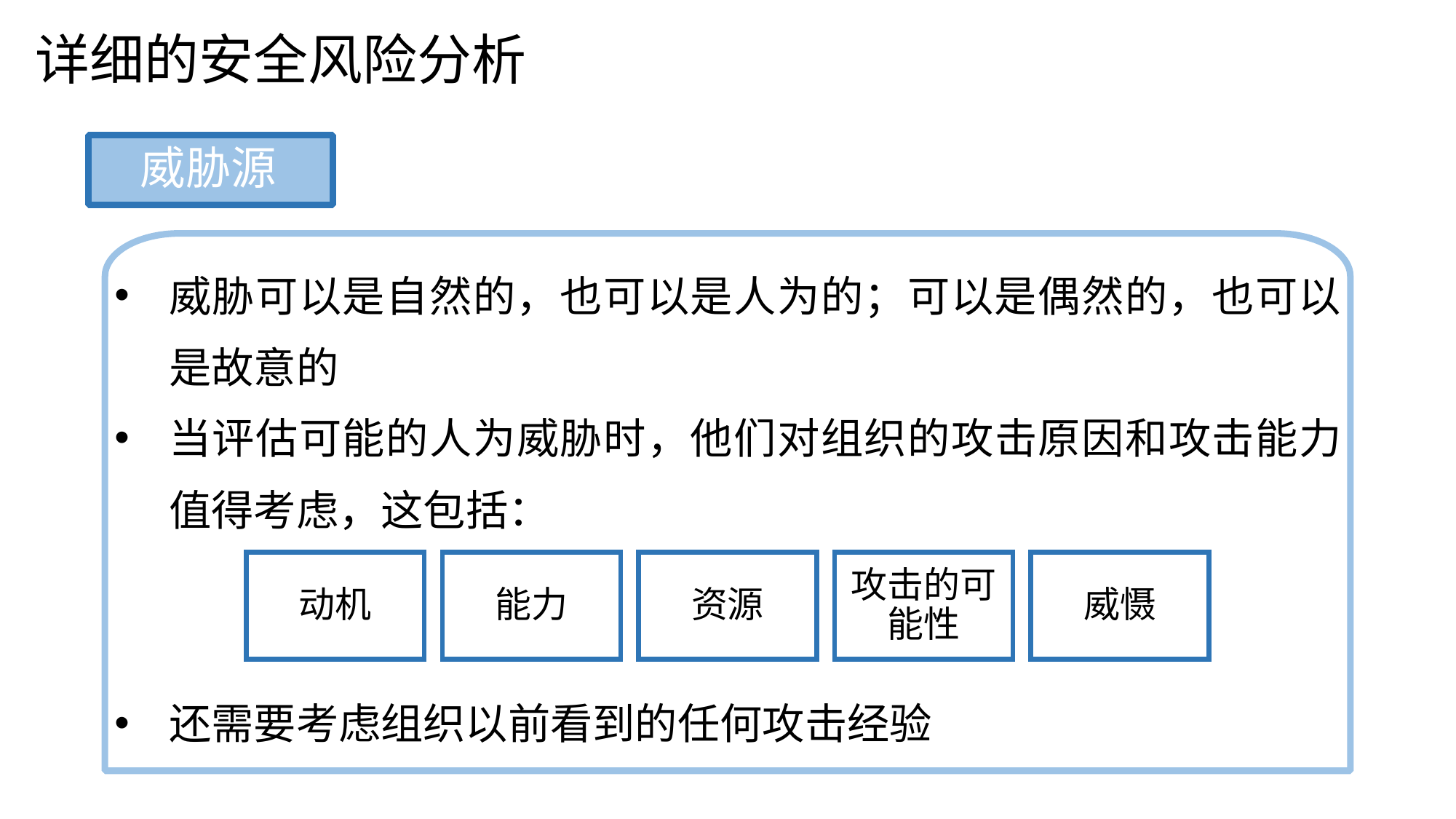

详细的安全风险分析

威胁源
威胁可以是自然的，也可以是人为的；可以是偶然的，也可以是故意的
当评估可能的人为威胁时，他们对组织的攻击原因和攻击能力值得考虑，这包括：

还需要考虑组织以前看到的任何攻击经验

动机
能力
资源
攻击的可能性
威慑